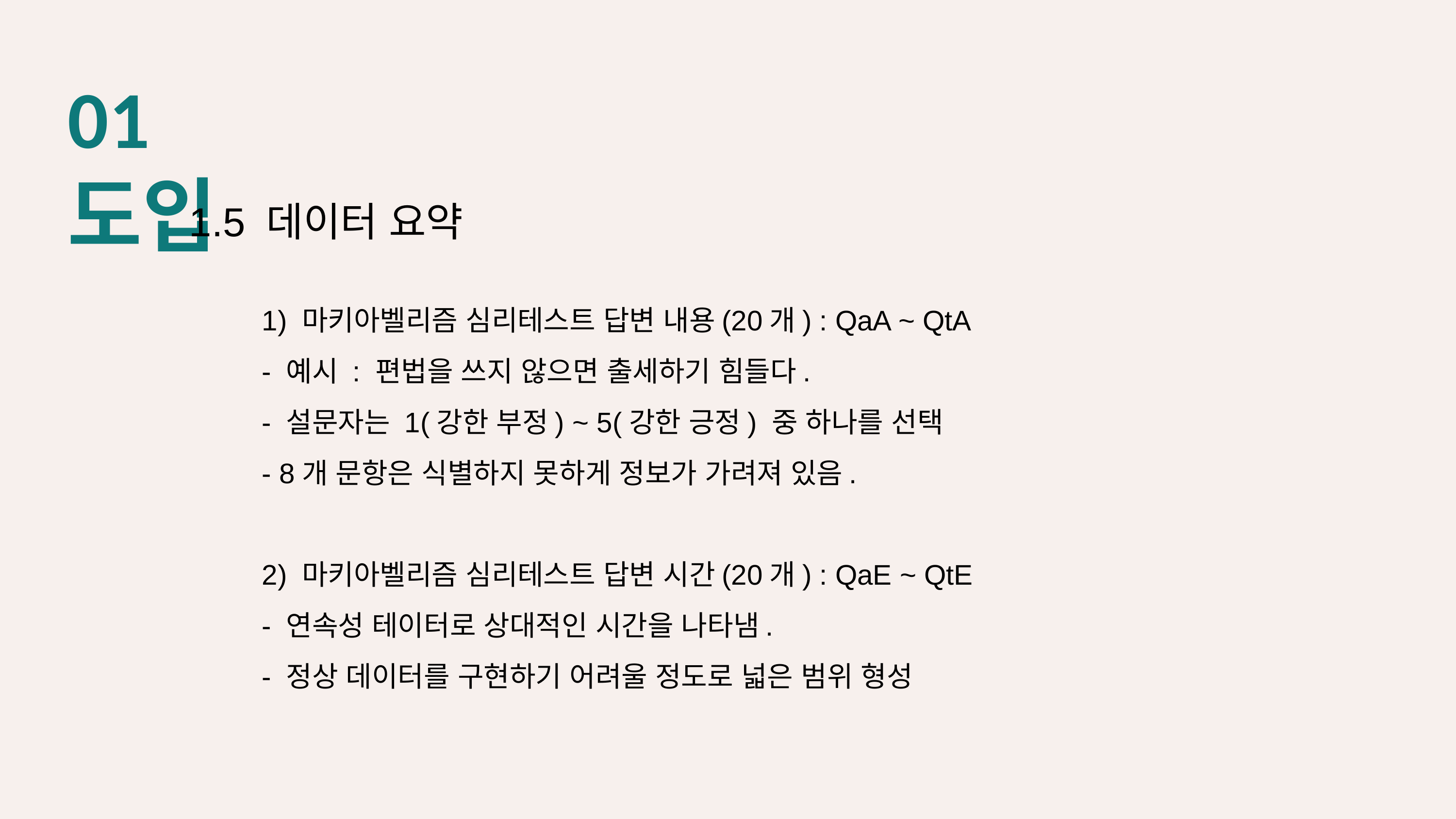

01 도입
1.5 데이터 요약

	1) 마키아벨리즘 심리테스트 답변 내용(20개) : QaA ~ QtA
	- 예시 : 편법을 쓰지 않으면 출세하기 힘들다.
	- 설문자는 1(강한 부정) ~ 5(강한 긍정) 중 하나를 선택
	- 8개 문항은 식별하지 못하게 정보가 가려져 있음.

	2) 마키아벨리즘 심리테스트 답변 시간(20개) : QaE ~ QtE
	- 연속성 테이터로 상대적인 시간을 나타냄.
	- 정상 데이터를 구현하기 어려울 정도로 넓은 범위 형성